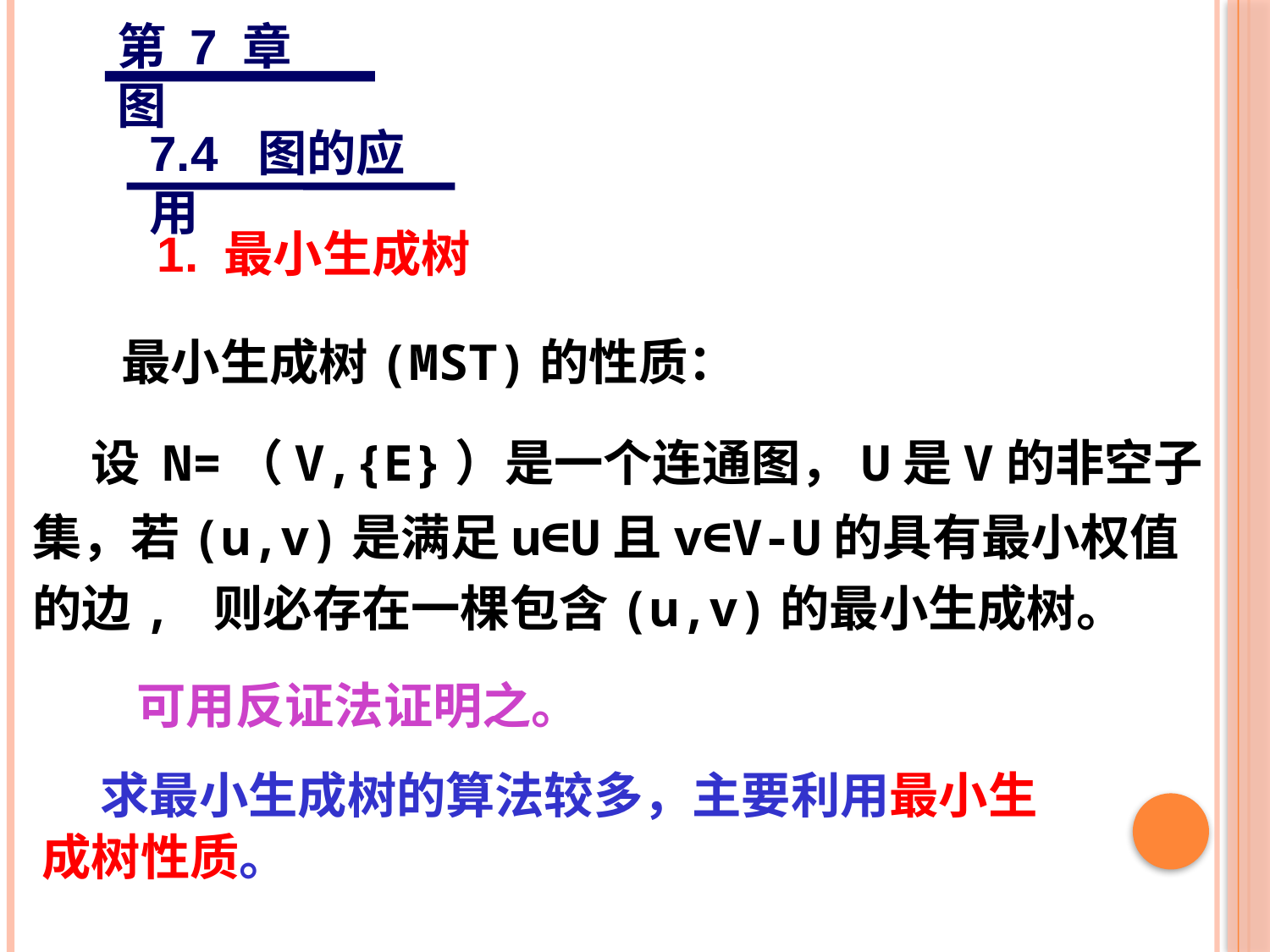

第 7 章  图

7.4  图的应用

1. 最小生成树
# 最小生成树(MST)的性质：
   设 N=（V,{E}）是一个连通图，U是V的非空子集，若(u,v)是满足u∈U且v∈V-U的具有最小权值的边, 则必存在一棵包含(u,v)的最小生成树。
    可用反证法证明之。
   求最小生成树的算法较多，主要利用最小生成树性质。